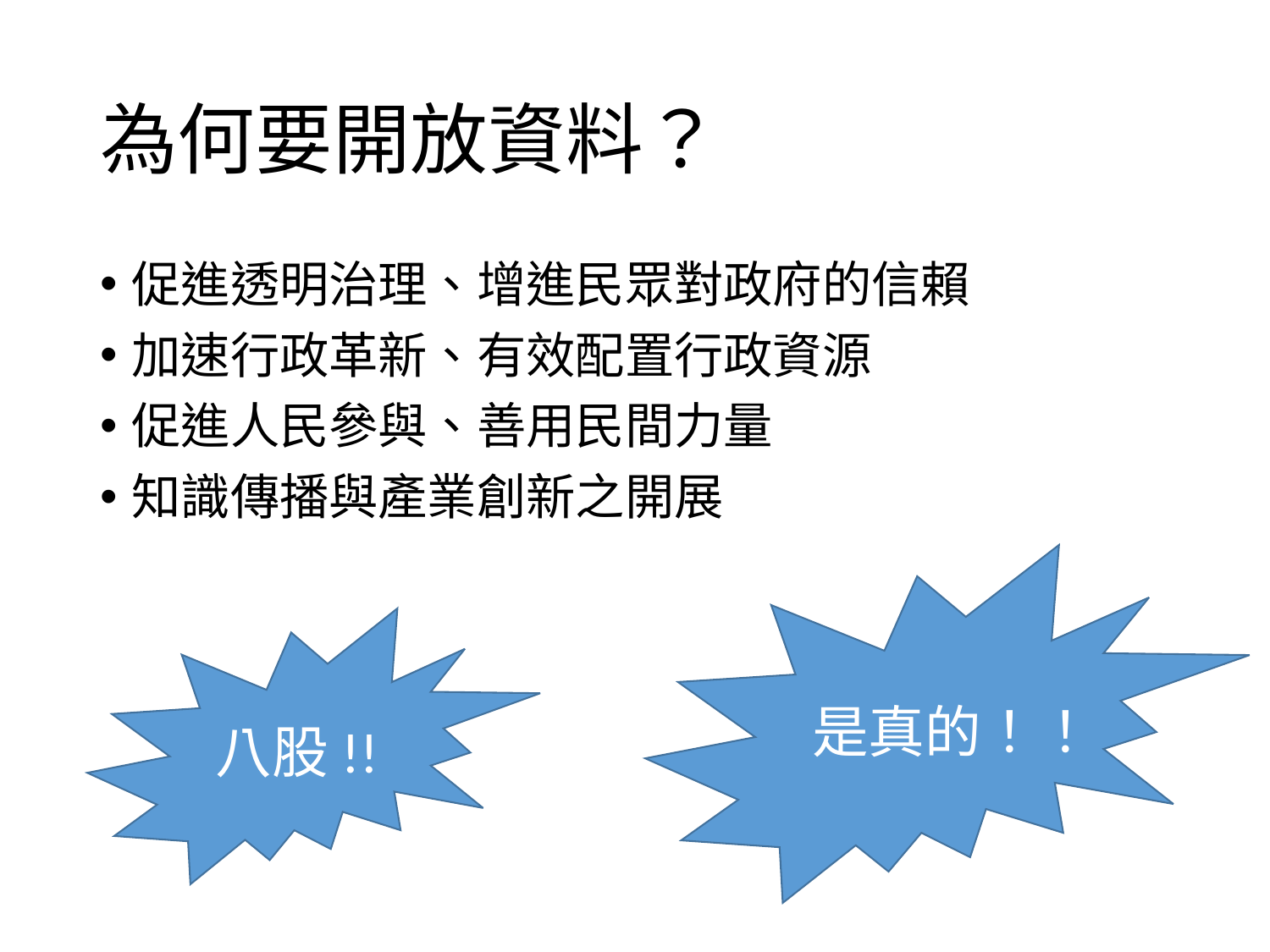

# 為何要開放資料？
促進透明治理、增進民眾對政府的信賴
加速行政革新、有效配置行政資源
促進人民參與、善用民間力量
知識傳播與產業創新之開展
是真的！！
八股!!